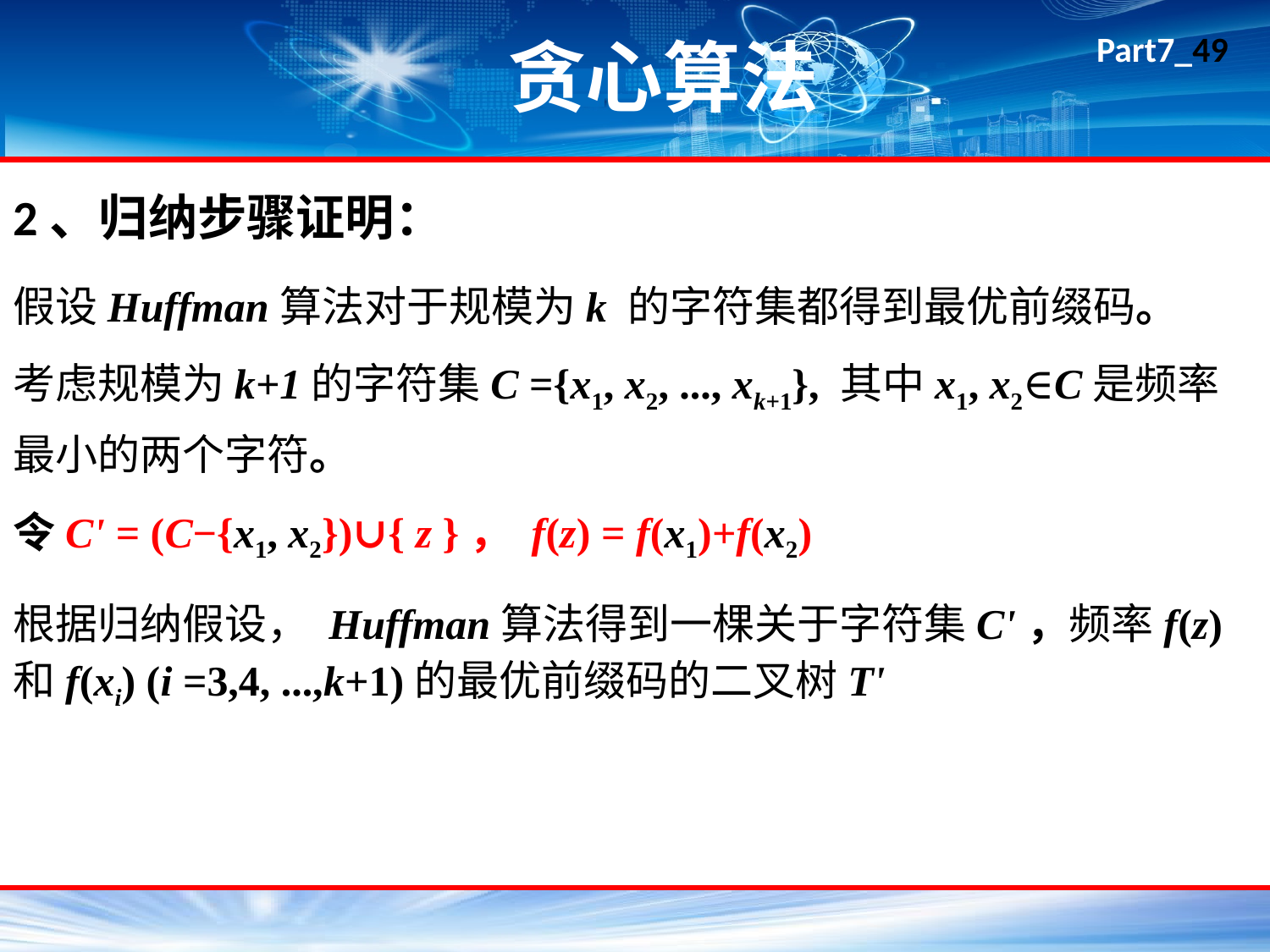

# 贪心算法
2、归纳步骤证明：
假设Huffman算法对于规模为k 的字符集都得到最优前缀码。
考虑规模为k+1的字符集C ={x1, x2, ..., xk+1}, 其中x1, x2∈C是频率最小的两个字符。
令C' = (C−{x1, x2})∪{ z }， f(z) = f(x1)+f(x2)
根据归纳假设， Huffman算法得到一棵关于字符集C'，频率f(z)和f(xi) (i =3,4, ...,k+1)的最优前缀码的二叉树T'